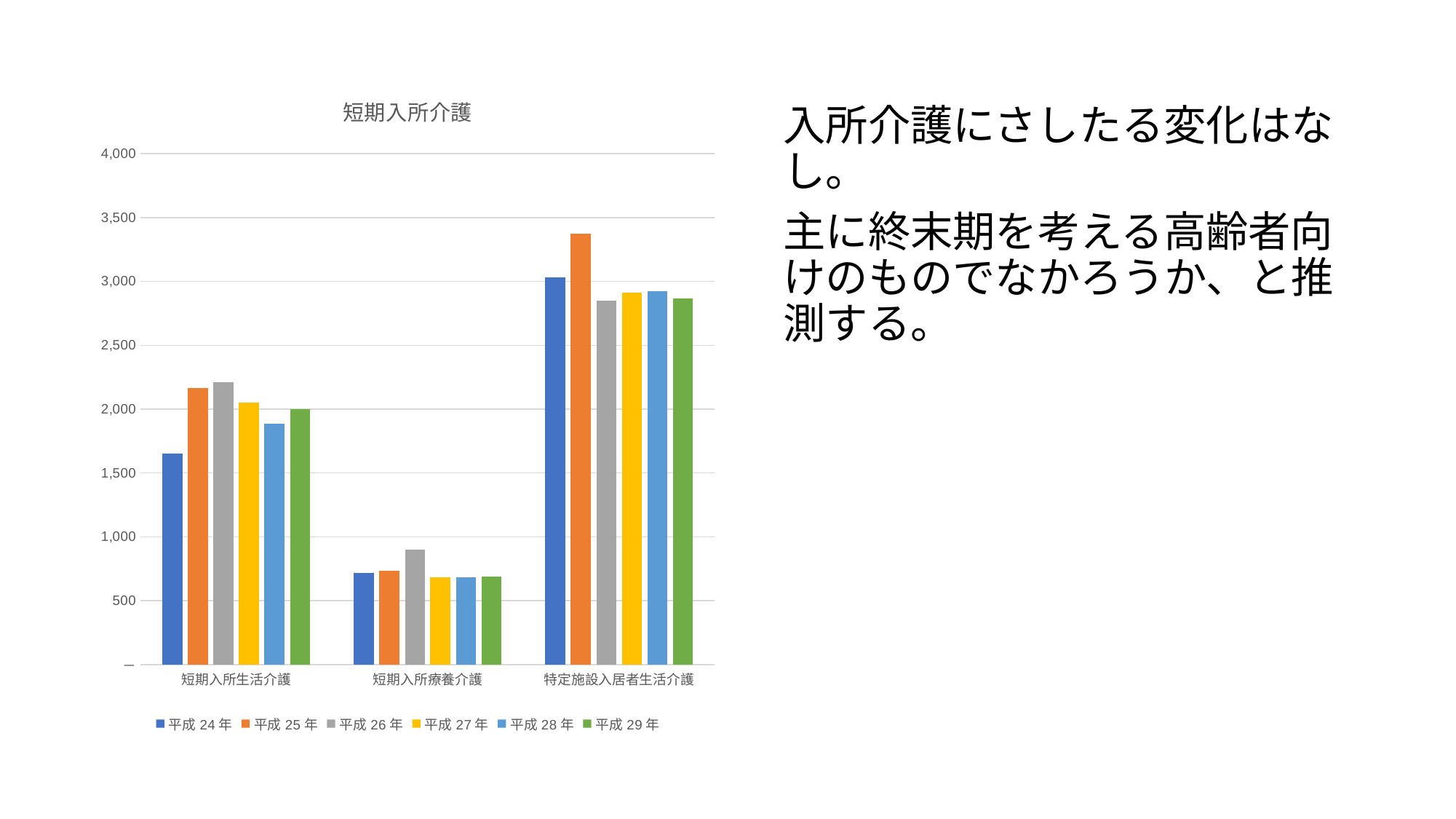

### Chart: 短期入所介護

| Category | 平成24年 | 平成25年 | 平成26年 | 平成27年 | 平成28年 | 平成29年 |
|---|---|---|---|---|---|---|
| 短期入所生活介護 | 1654.0 | 2167.0 | 2213.0 | 2054.0 | 1886.0 | 1999.0 |
| 短期入所療養介護 | 717.0 | 736.0 | 898.0 | 684.0 | 683.0 | 689.0 |
| 特定施設入居者生活介護 | 3031.0 | 3373.0 | 2852.0 | 2911.0 | 2924.0 | 2866.0 |
入所介護にさしたる変化はなし。
主に終末期を考える高齢者向けのものでなかろうか、と推測する。